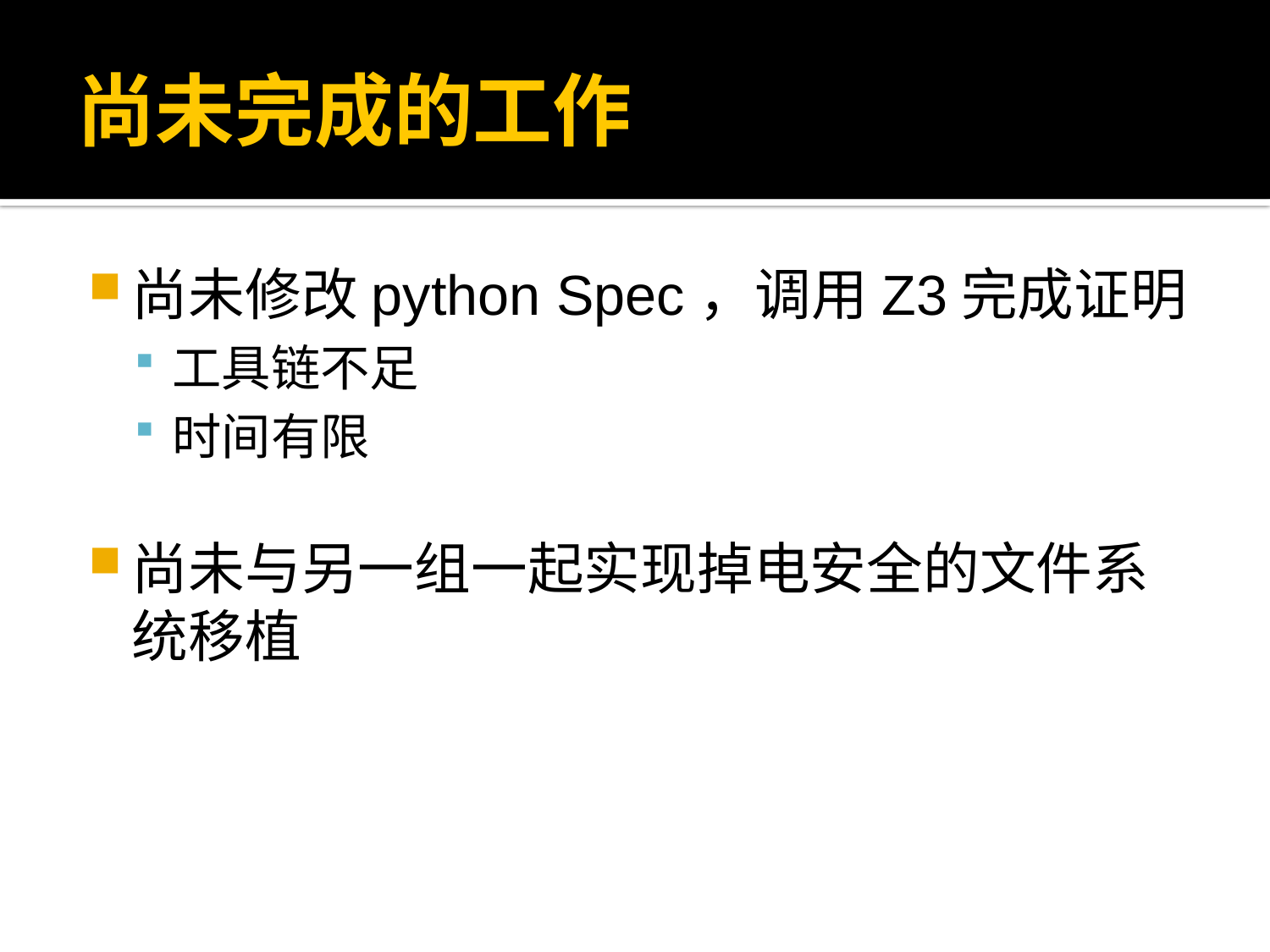

# 尚未完成的工作
尚未修改python Spec，调用Z3完成证明
工具链不足
时间有限

尚未与另一组一起实现掉电安全的文件系统移植